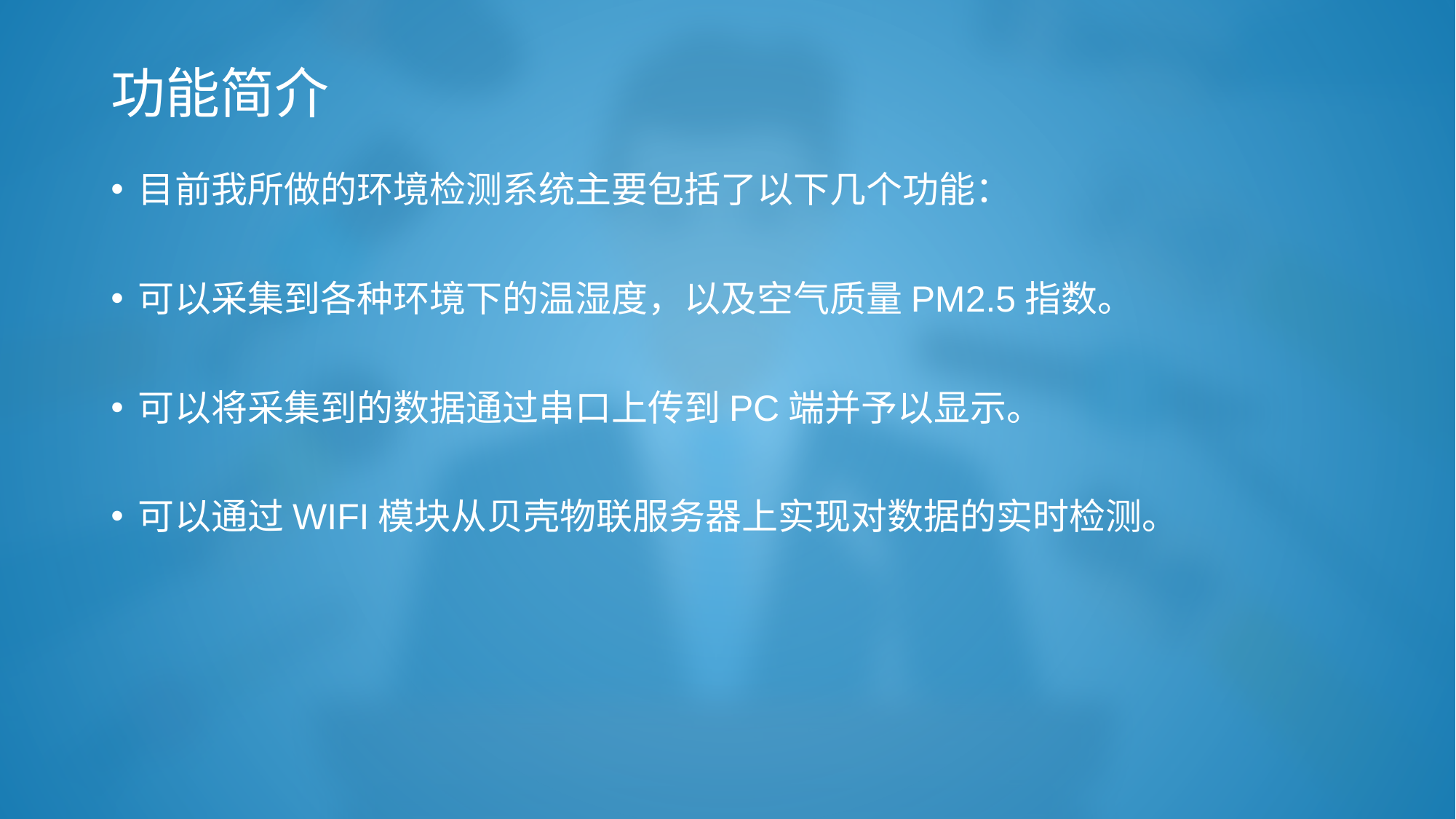

# 功能简介
目前我所做的环境检测系统主要包括了以下几个功能：

可以采集到各种环境下的温湿度，以及空气质量PM2.5指数。

可以将采集到的数据通过串口上传到PC端并予以显示。

可以通过WIFI模块从贝壳物联服务器上实现对数据的实时检测。